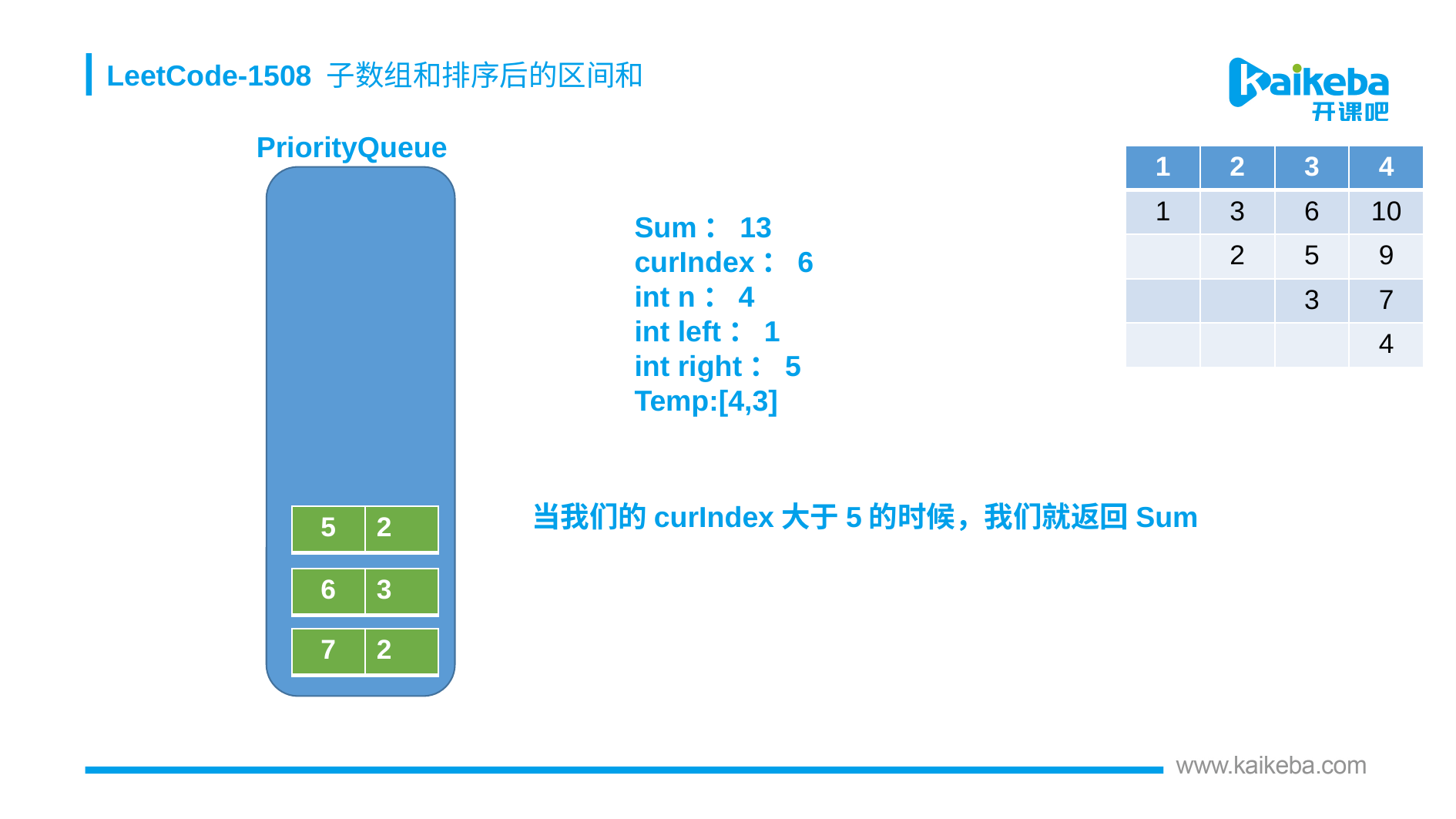

LeetCode-1508 子数组和排序后的区间和

PriorityQueue
| 1 | 2 | 3 | 4 |
| --- | --- | --- | --- |
| 1 | 3 | 6 | 10 |
|  | 2 | 5 | 9 |
|  |  | 3 | 7 |
|  |  |  | 4 |

Sum：13
curIndex：6
int n：4
int left：1
int right：5
Temp:[4,3]
当我们的curIndex大于5的时候，我们就返回Sum
| 5 | 2 |
| --- | --- |
| 6 | 3 |
| --- | --- |
| 7 | 2 |
| --- | --- |